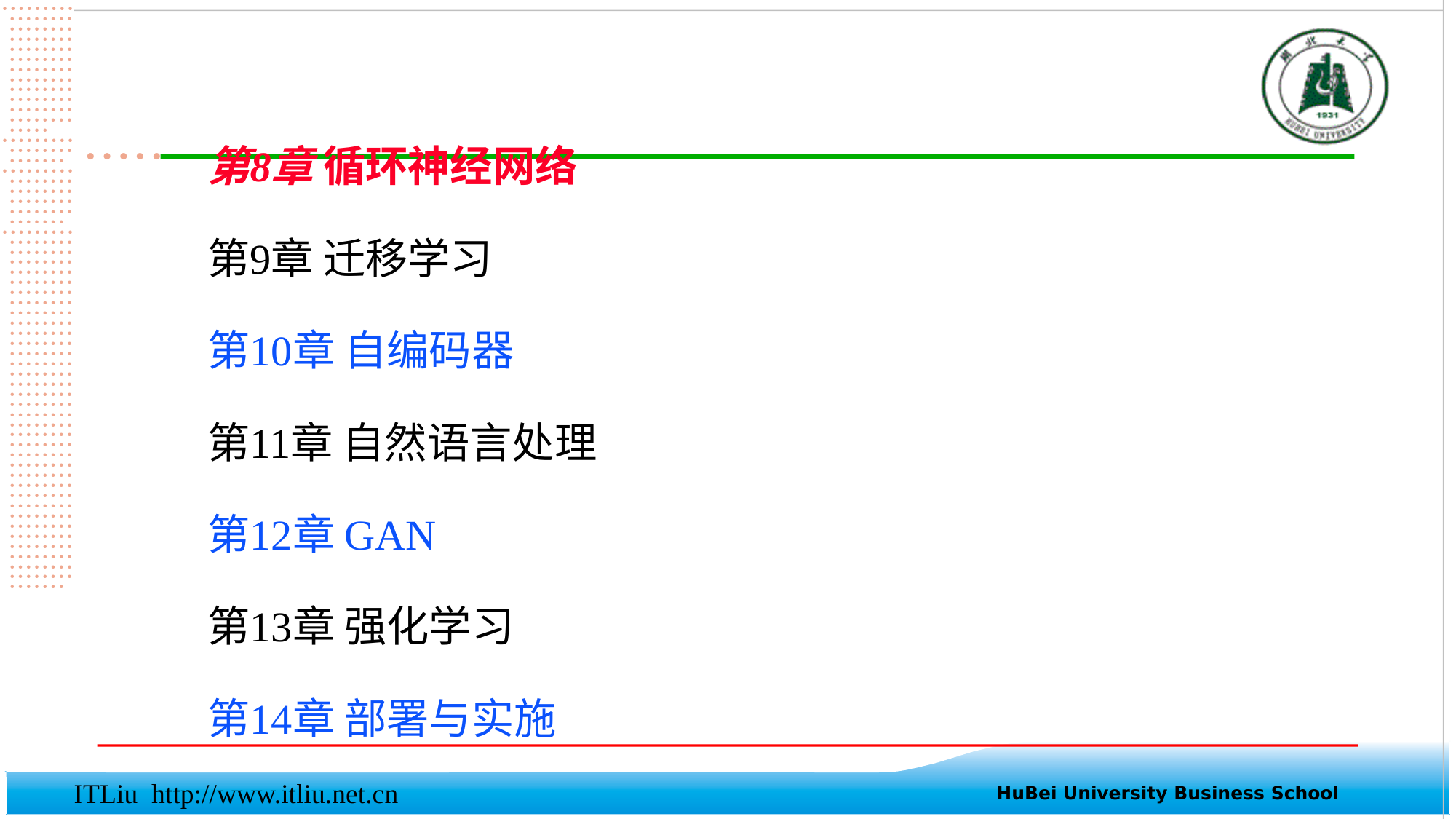

第8章 循环神经网络
第9章 迁移学习
第10章 自编码器
第11章 自然语言处理
第12章 GAN
第13章 强化学习
第14章 部署与实施